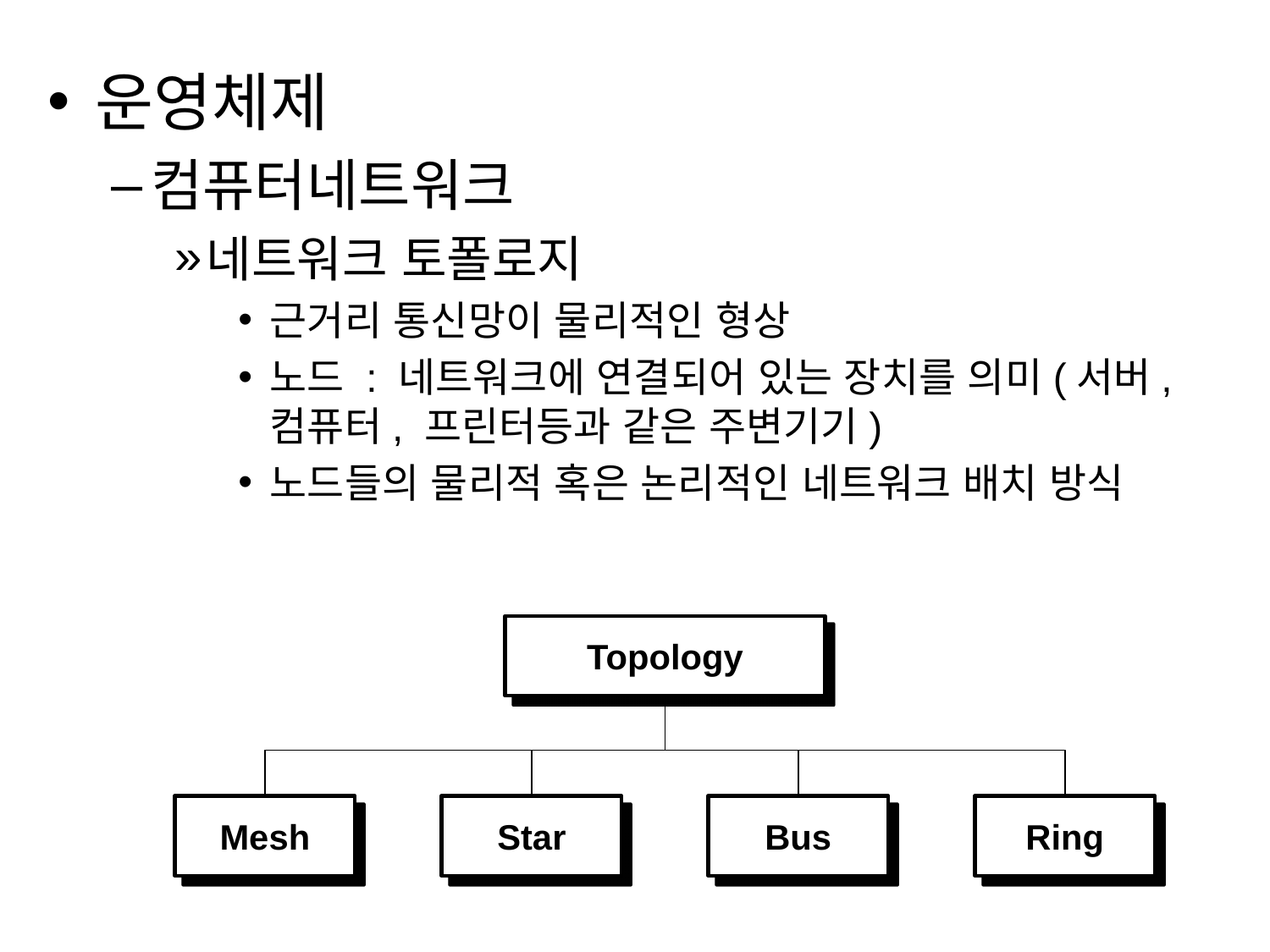

운영체제
컴퓨터네트워크
네트워크 토폴로지
근거리 통신망이 물리적인 형상
노드 : 네트워크에 연결되어 있는 장치를 의미(서버,컴퓨터, 프린터등과 같은 주변기기)
노드들의 물리적 혹은 논리적인 네트워크 배치 방식
Topology
Mesh
Star
Bus
Ring